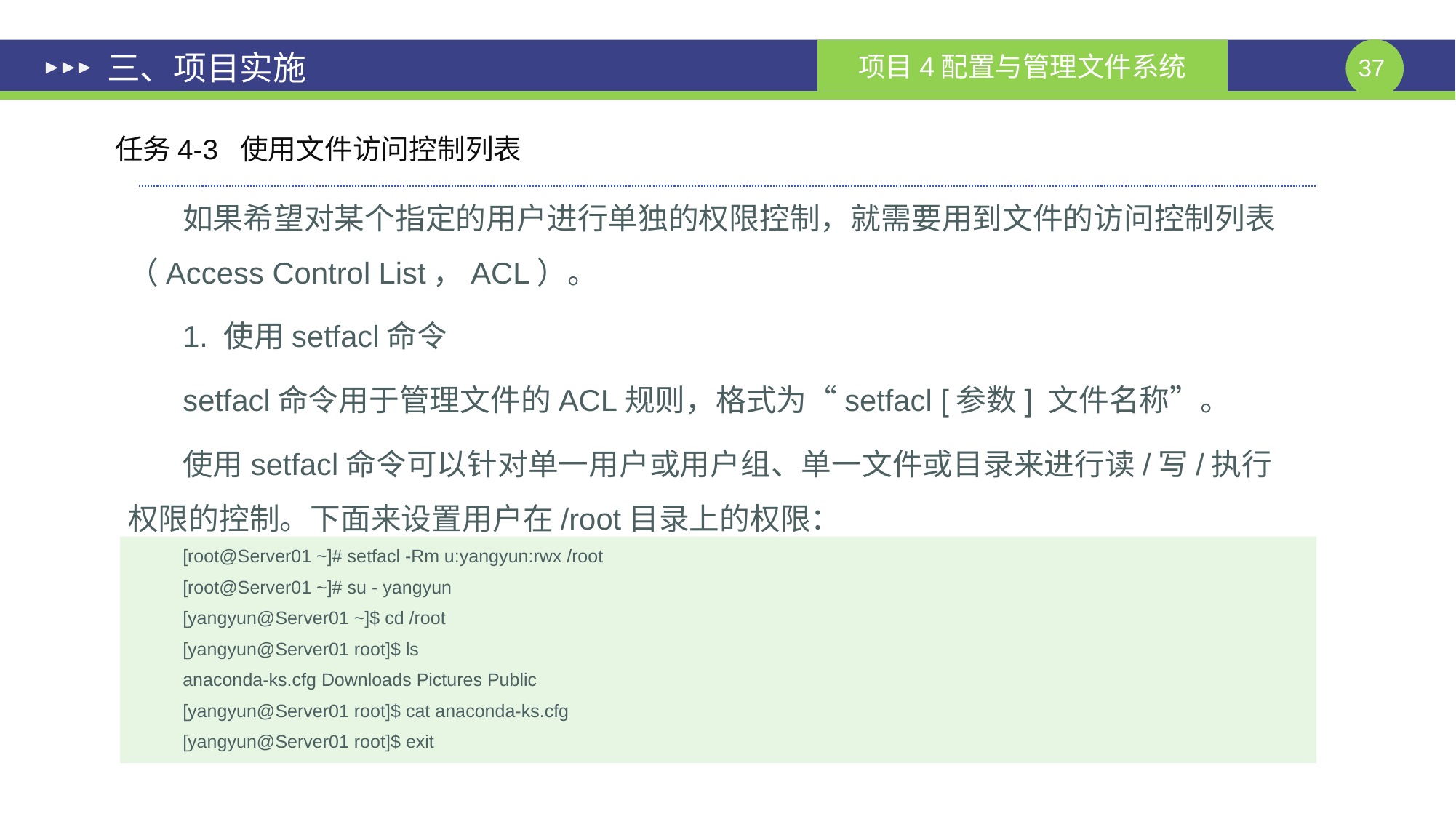

# 三、项目实施
任务4-3  使用文件访问控制列表
如果希望对某个指定的用户进行单独的权限控制，就需要用到文件的访问控制列表（Access Control List，ACL）。
1. 使用setfacl命令
setfacl命令用于管理文件的ACL规则，格式为“setfacl [参数] 文件名称”。
使用setfacl命令可以针对单一用户或用户组、单一文件或目录来进行读/写/执行权限的控制。下面来设置用户在/root目录上的权限：
[root@Server01 ~]# setfacl -Rm u:yangyun:rwx /root
[root@Server01 ~]# su - yangyun
[yangyun@Server01 ~]$ cd /root
[yangyun@Server01 root]$ ls
anaconda-ks.cfg Downloads Pictures Public
[yangyun@Server01 root]$ cat anaconda-ks.cfg
[yangyun@Server01 root]$ exit